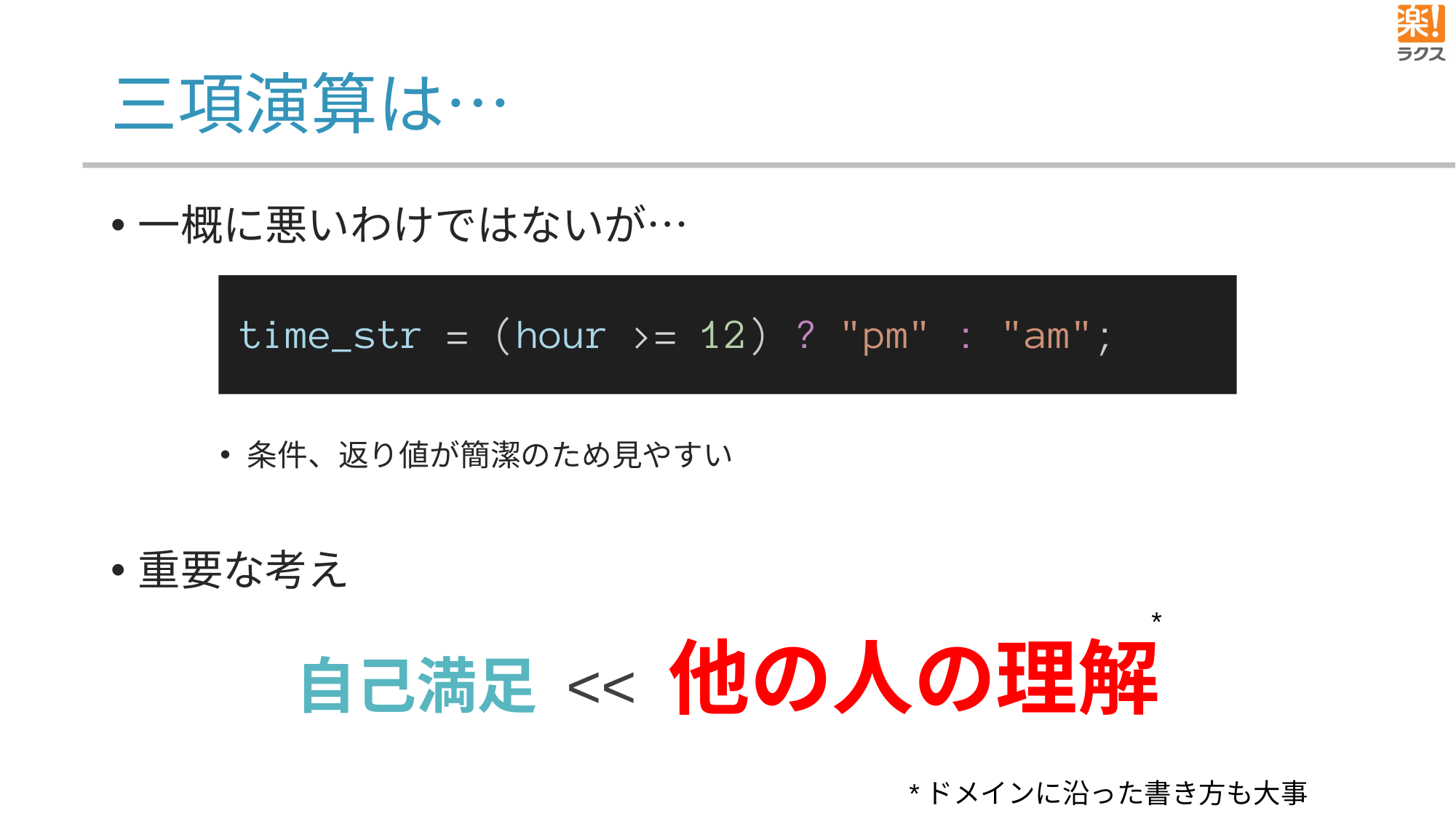

# 三項演算は…
一概に悪いわけではないが…

条件、返り値が簡潔のため見やすい

重要な考え

time_str = (hour >= 12) ? "pm" : "am";
*
自己満足 << 他の人の理解
*ドメインに沿った書き方も大事